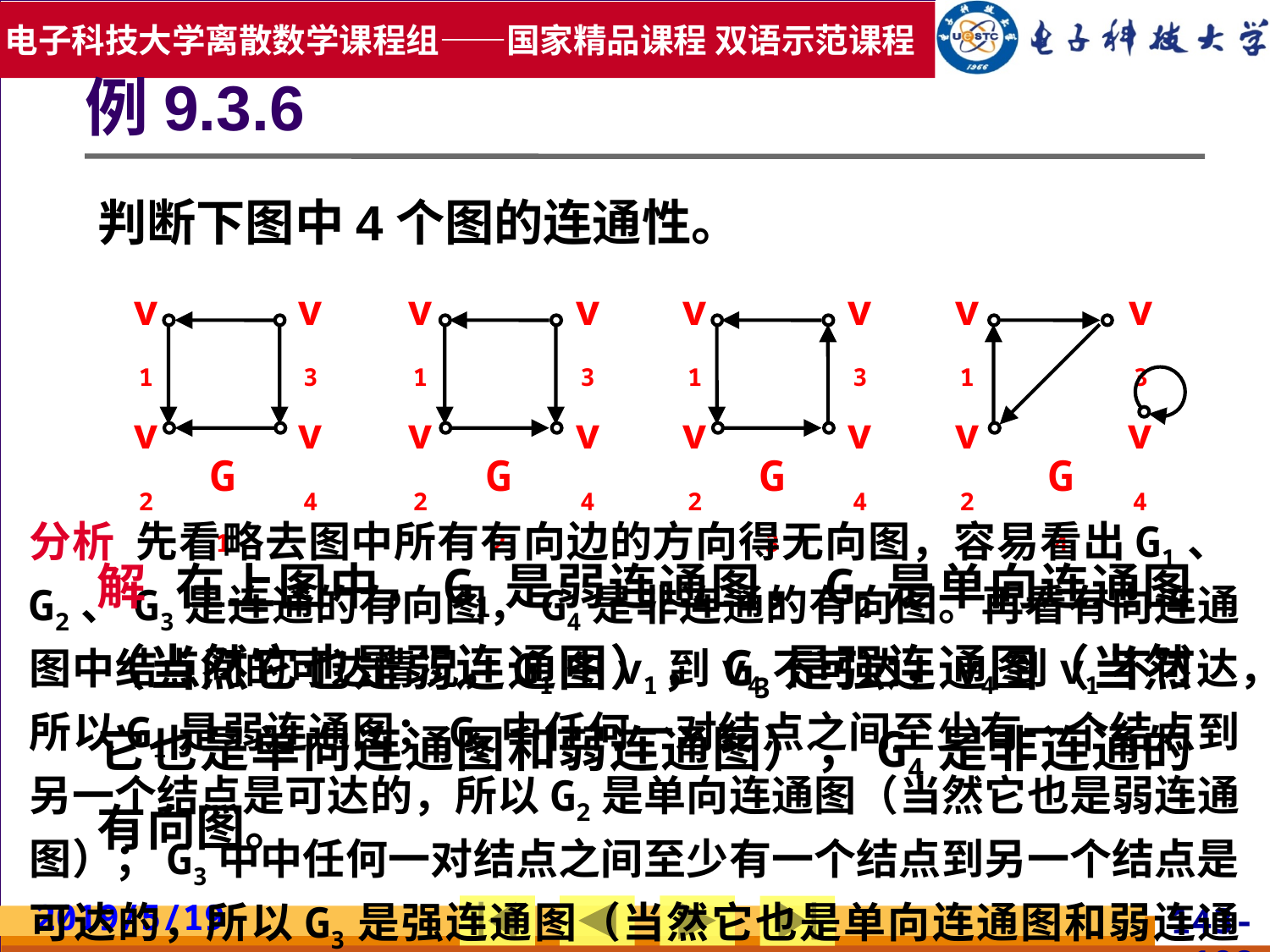

例9.3.6
判断下图中4个图的连通性。
v1
v3
v1
v3
v1
v3
v1
v3

v2
v4
v2
v4
v2
v4
v2
v4

G1
G2
G3
G4
分析  先看略去图中所有有向边的方向得无向图，容易看出G1、G2、G3是连通的有向图，G4是非连通的有向图。再看有向连通图中结点间的可达情况，G1中v1到v4不可达，v4到v1不可达，所以G1是弱连通图；G2中任何一对结点之间至少有一个结点到另一个结点是可达的，所以G2是单向连通图（当然它也是弱连通图）；G3中中任何一对结点之间至少有一个结点到另一个结点是可达的，所以G3是强连通图（当然它也是单向连通图和弱连通图）。
解  在上图中，G1是弱连通图，G2是单向连通图（当然它也是弱连通图），G3是强连通图（当然它也是单向连通图和弱连通图），G4是非连通的有向图。
2019/5/19